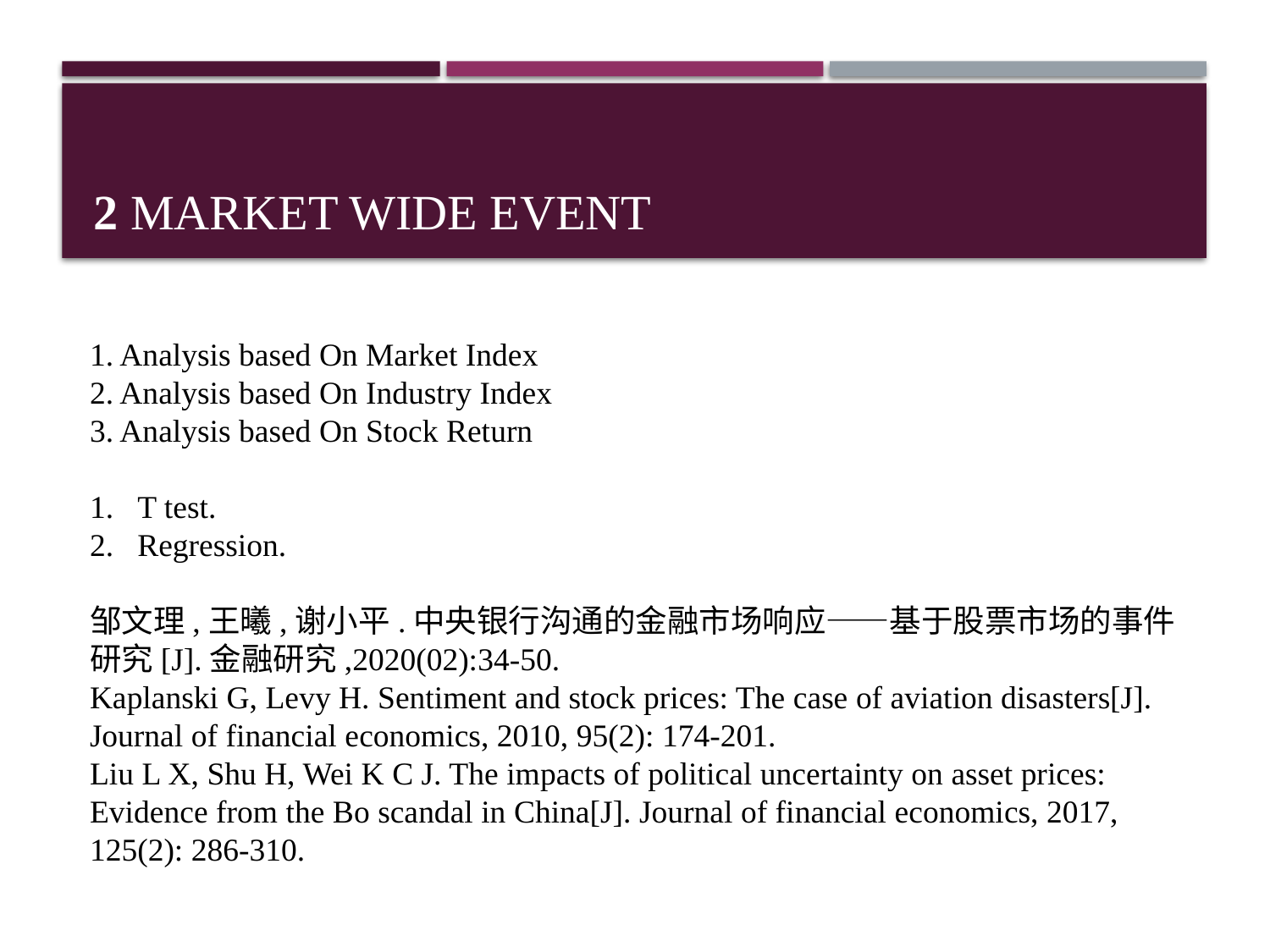

# 2 Market Wide Event
1. Analysis based On Market Index
2. Analysis based On Industry Index
3. Analysis based On Stock Return

T test.
Regression.

邹文理,王曦,谢小平.中央银行沟通的金融市场响应——基于股票市场的事件研究[J].金融研究,2020(02):34-50.
Kaplanski G, Levy H. Sentiment and stock prices: The case of aviation disasters[J]. Journal of financial economics, 2010, 95(2): 174-201.
Liu L X, Shu H, Wei K C J. The impacts of political uncertainty on asset prices: Evidence from the Bo scandal in China[J]. Journal of financial economics, 2017, 125(2): 286-310.